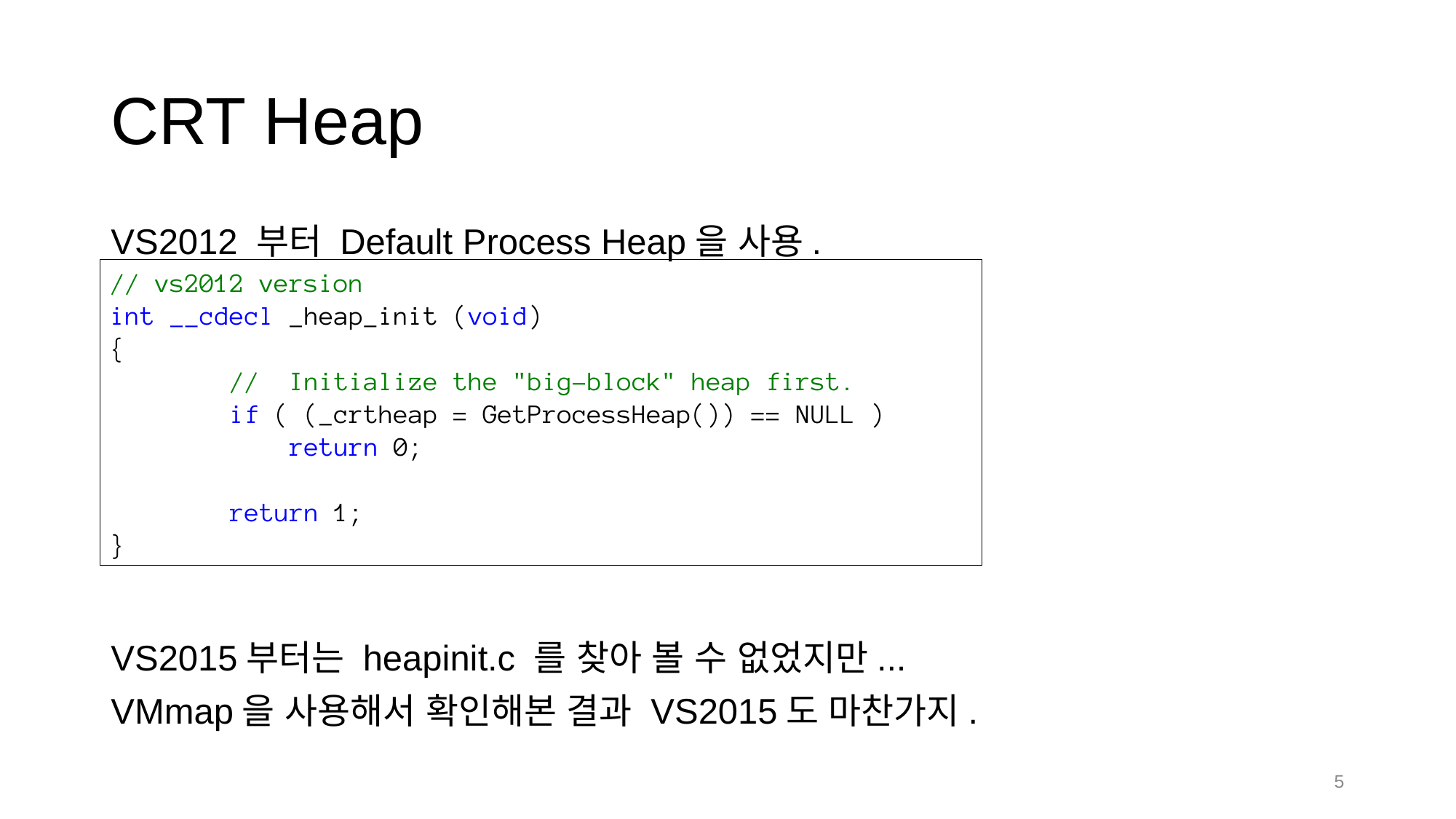

# CRT Heap
VS2012 부터 Default Process Heap을 사용.

VS2015부터는 heapinit.c 를 찾아 볼 수 없었지만...
VMmap을 사용해서 확인해본 결과 VS2015도 마찬가지.
// vs2012 version
int __cdecl _heap_init (void)
{
        //  Initialize the "big-block" heap first.
        if ( (_crtheap = GetProcessHeap()) == NULL )
            return 0;

        return 1;
}
5